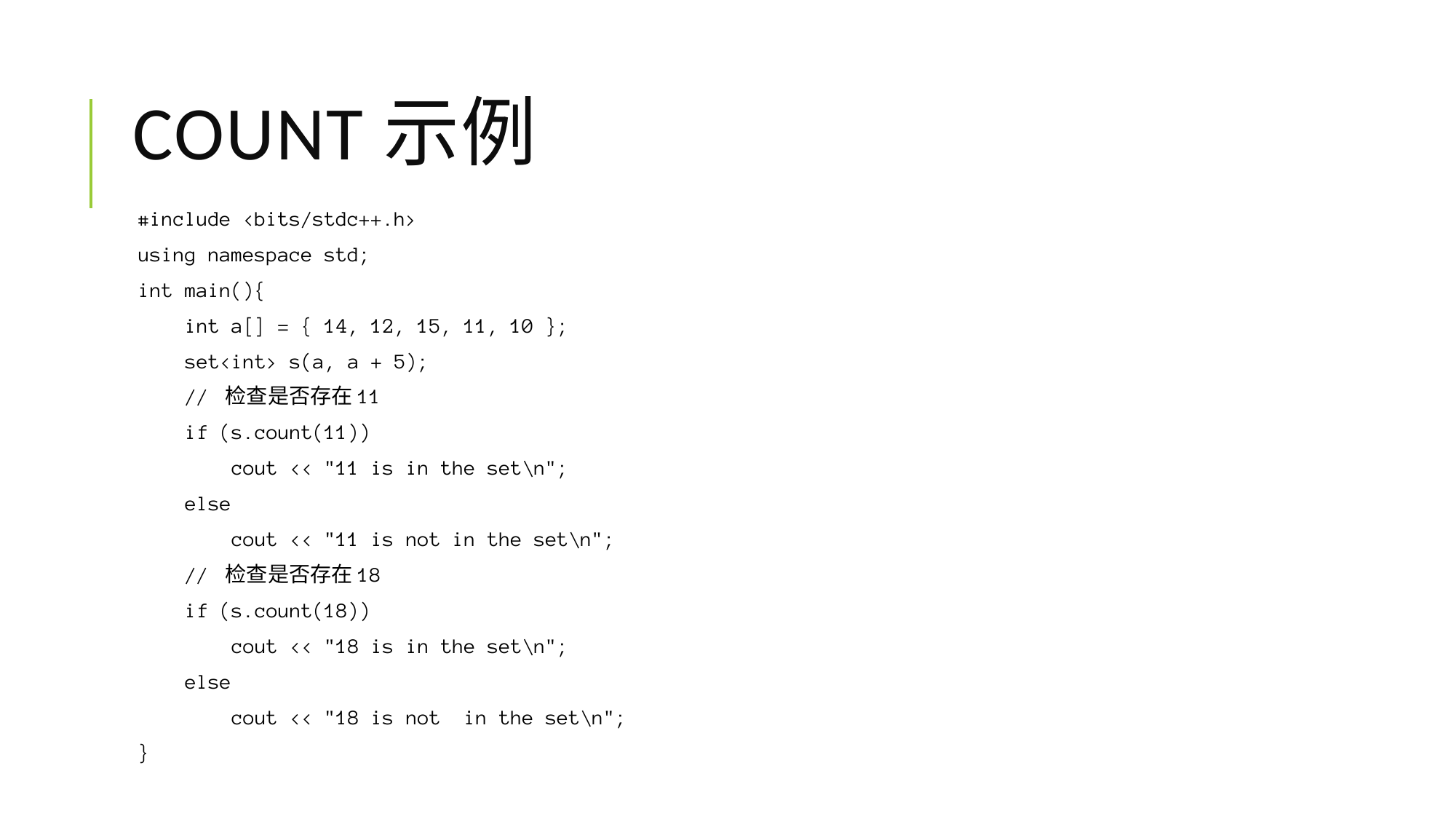

# Count示例
#include <bits/stdc++.h>
using namespace std;
int main(){
    int a[] = { 14, 12, 15, 11, 10 };
    set<int> s(a, a + 5);
    // 检查是否存在11
    if (s.count(11))
        cout << "11 is in the set\n";
    else
        cout << "11 is not in the set\n";
    // 检查是否存在18
    if (s.count(18))
        cout << "18 is in the set\n";
    else
        cout << "18 is not  in the set\n";
}